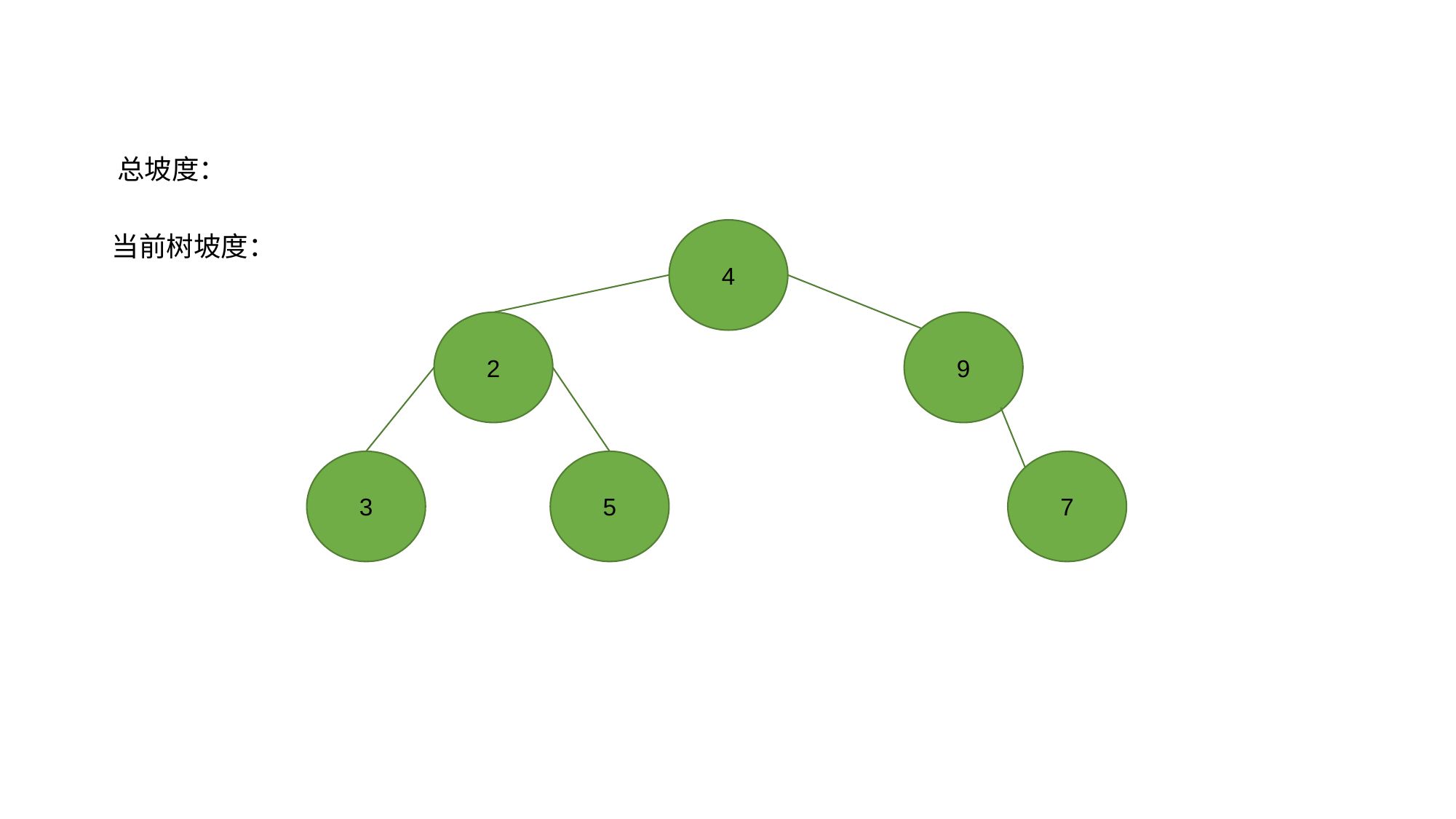

总坡度：
4
当前树坡度：
2
9
7
3
5